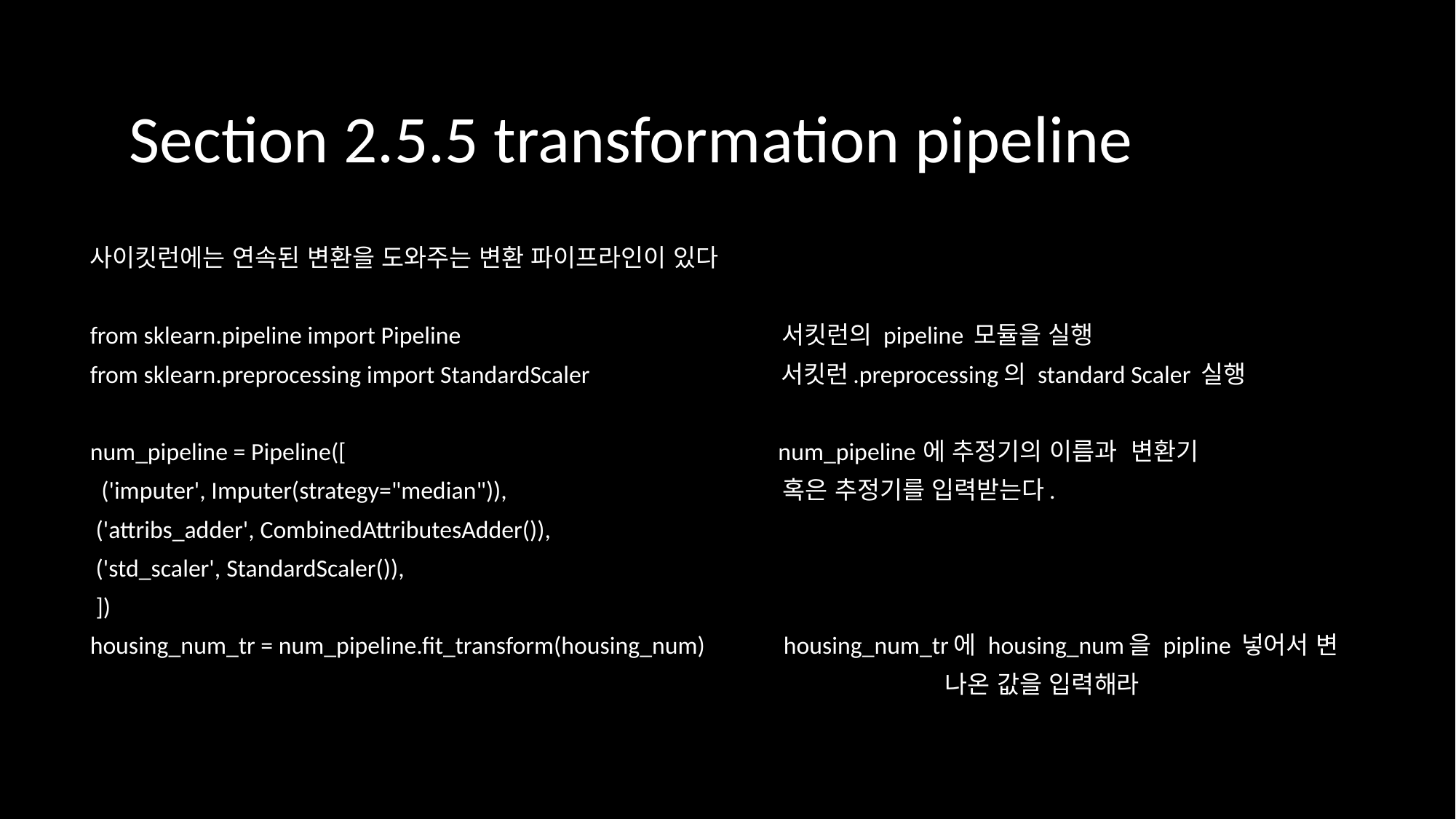

Section 2.5.5 transformation pipeline
사이킷런에는 연속된 변환을 도와주는 변환 파이프라인이 있다

from sklearn.pipeline import Pipeline                                                        서킷런의 pipeline 모듈을 실행
from sklearn.preprocessing import StandardScaler                                 서킷런.preprocessing의 standard Scaler 실행

num_pipeline = Pipeline([                                                                             num_pipeline에 추정기의 이름과  변환기
  ('imputer', Imputer(strategy="median")),                                                혹은 추정기를 입력받는다.
 ('attribs_adder', CombinedAttributesAdder()),
 ('std_scaler', StandardScaler()),
 ])
housing_num_tr = num_pipeline.fit_transform(housing_num)              housing_num_tr에 housing_num을 pipline 넣어서 변
                                                                                                                           나온 값을 입력해라